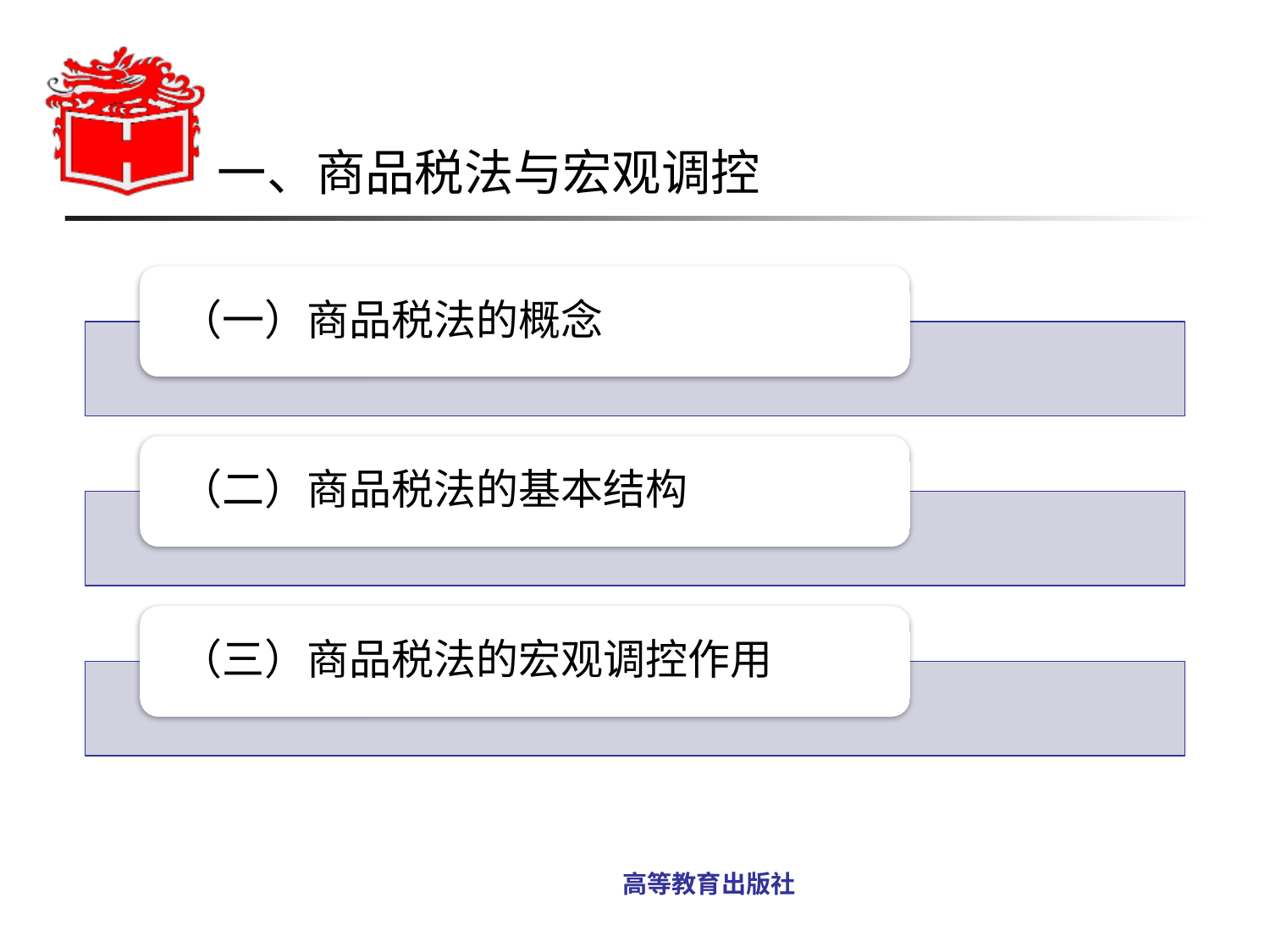

一、商品税法与宏观调控
（一）商品税法的概念
（二）商品税法的基本结构
（三）商品税法的宏观调控作用

高等教育出版社